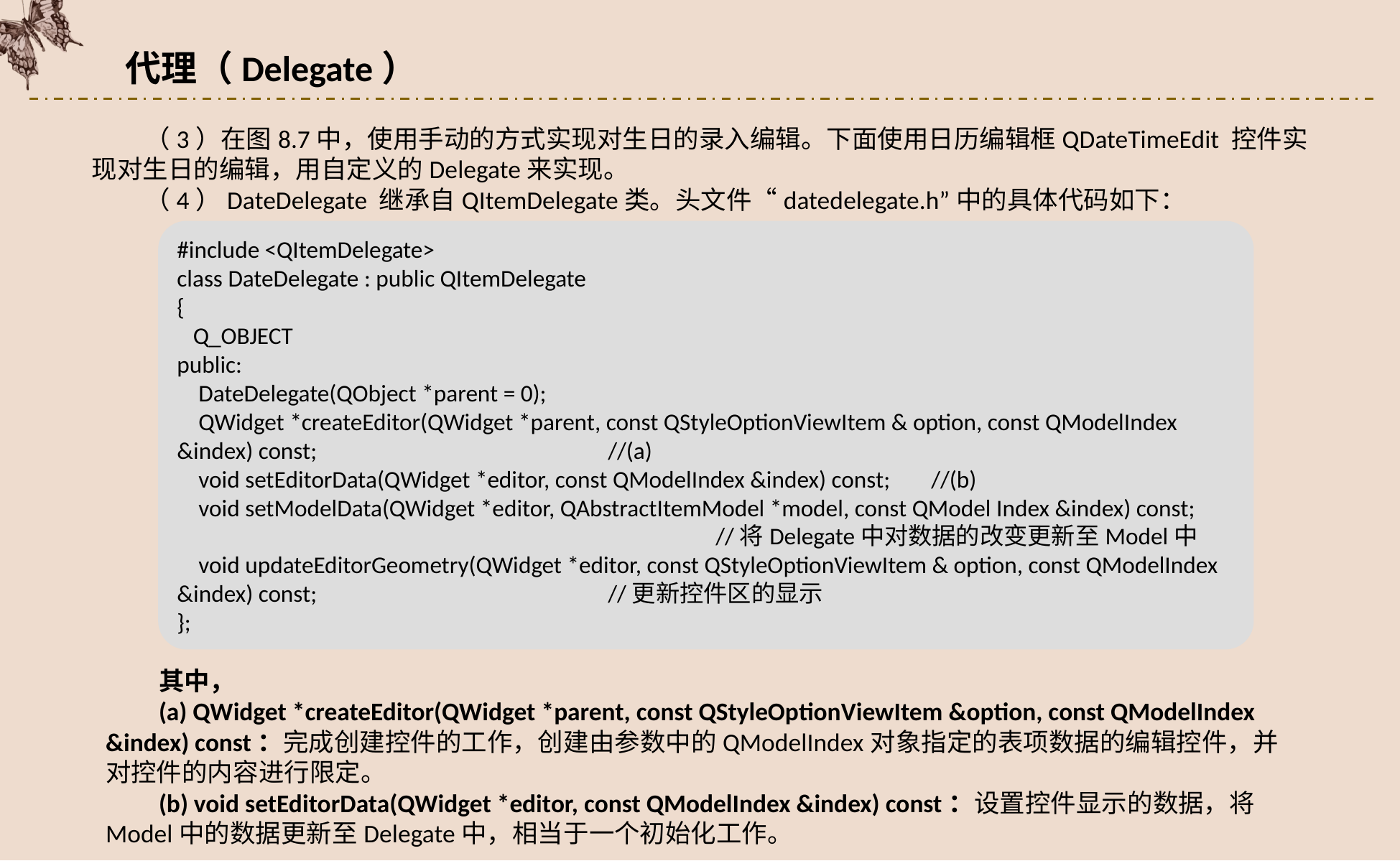

代理（Delegate）
（3）在图8.7中，使用手动的方式实现对生日的录入编辑。下面使用日历编辑框QDateTimeEdit 控件实现对生日的编辑，用自定义的Delegate来实现。
（4）DateDelegate 继承自QItemDelegate类。头文件“datedelegate.h”中的具体代码如下：
#include <QItemDelegate>
class DateDelegate : public QItemDelegate
{
   Q_OBJECT
public:
    DateDelegate(QObject *parent = 0);
    QWidget *createEditor(QWidget *parent, const QStyleOptionViewItem & option, const QModelIndex &index) const;			//(a)
    void setEditorData(QWidget *editor, const QModelIndex &index) const;	//(b)
    void setModelData(QWidget *editor, QAbstractItemModel *model, const QModel Index &index) const;			  		//将Delegate中对数据的改变更新至Model中
    void updateEditorGeometry(QWidget *editor, const QStyleOptionViewItem & option, const QModelIndex &index) const;			//更新控件区的显示
};
其中，
(a) QWidget *createEditor(QWidget *parent, const QStyleOptionViewItem &option, const QModelIndex &index) const：完成创建控件的工作，创建由参数中的QModelIndex对象指定的表项数据的编辑控件，并对控件的内容进行限定。
(b) void setEditorData(QWidget *editor, const QModelIndex &index) const：设置控件显示的数据，将Model中的数据更新至Delegate中，相当于一个初始化工作。